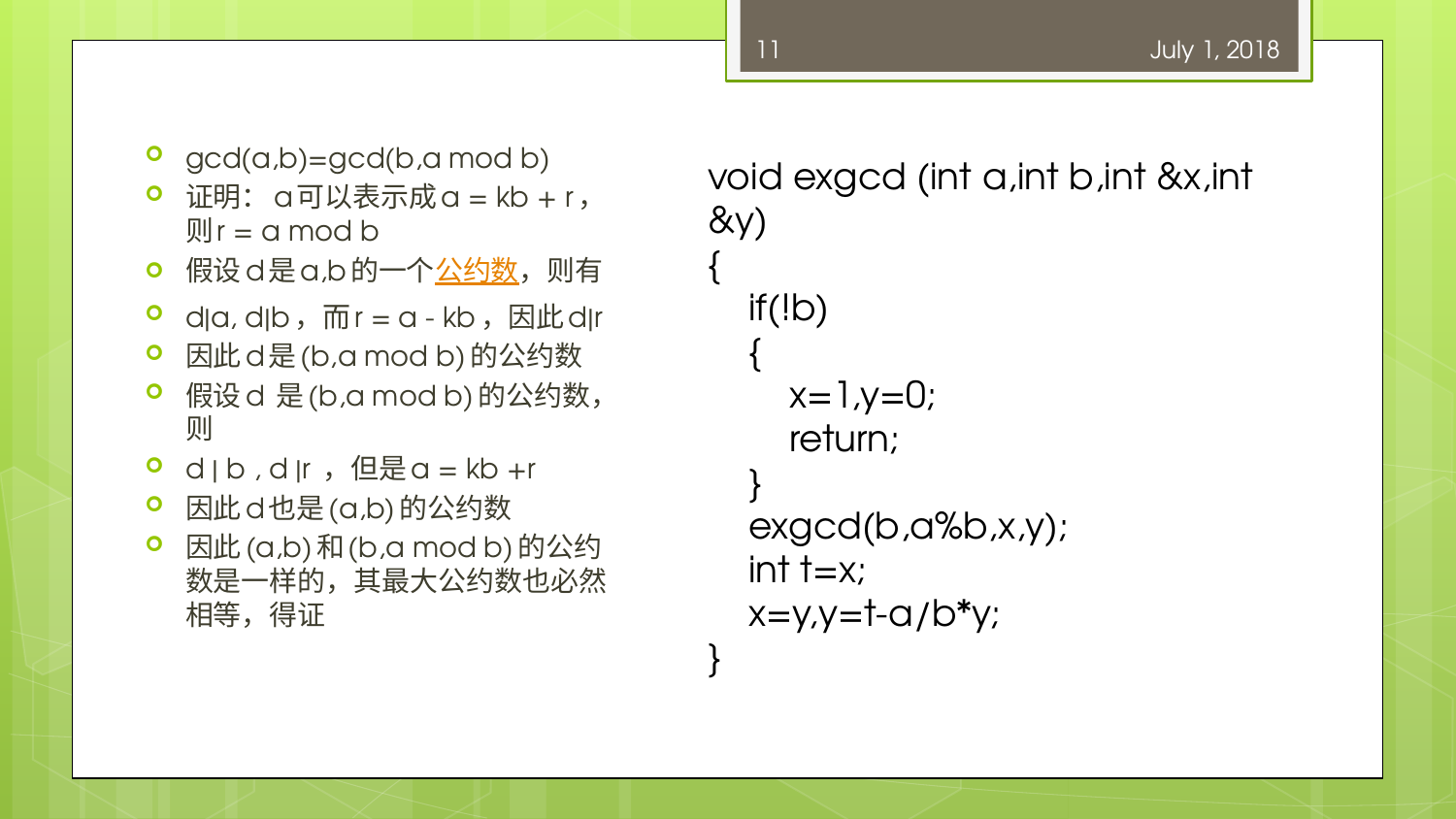

11
July 1, 2018
gcd(a,b)=gcd(b,a mod b)
证明：a可以表示成a = kb + r，则r = a mod b
假设d是a,b的一个公约数，则有
d|a, d|b，而r = a - kb，因此d|r
因此d是(b,a mod b)的公约数
假设d 是(b,a mod b)的公约数，则
d | b , d |r ，但是a = kb +r
因此d也是(a,b)的公约数
因此(a,b)和(b,a mod b)的公约数是一样的，其最大公约数也必然相等，得证

void exgcd (int a,int b,int &x,int &y)
{
    if(!b)
    {
        x=1,y=0;
        return;
    }
    exgcd(b,a%b,x,y);
    int t=x;
    x=y,y=t-a/b*y;
}